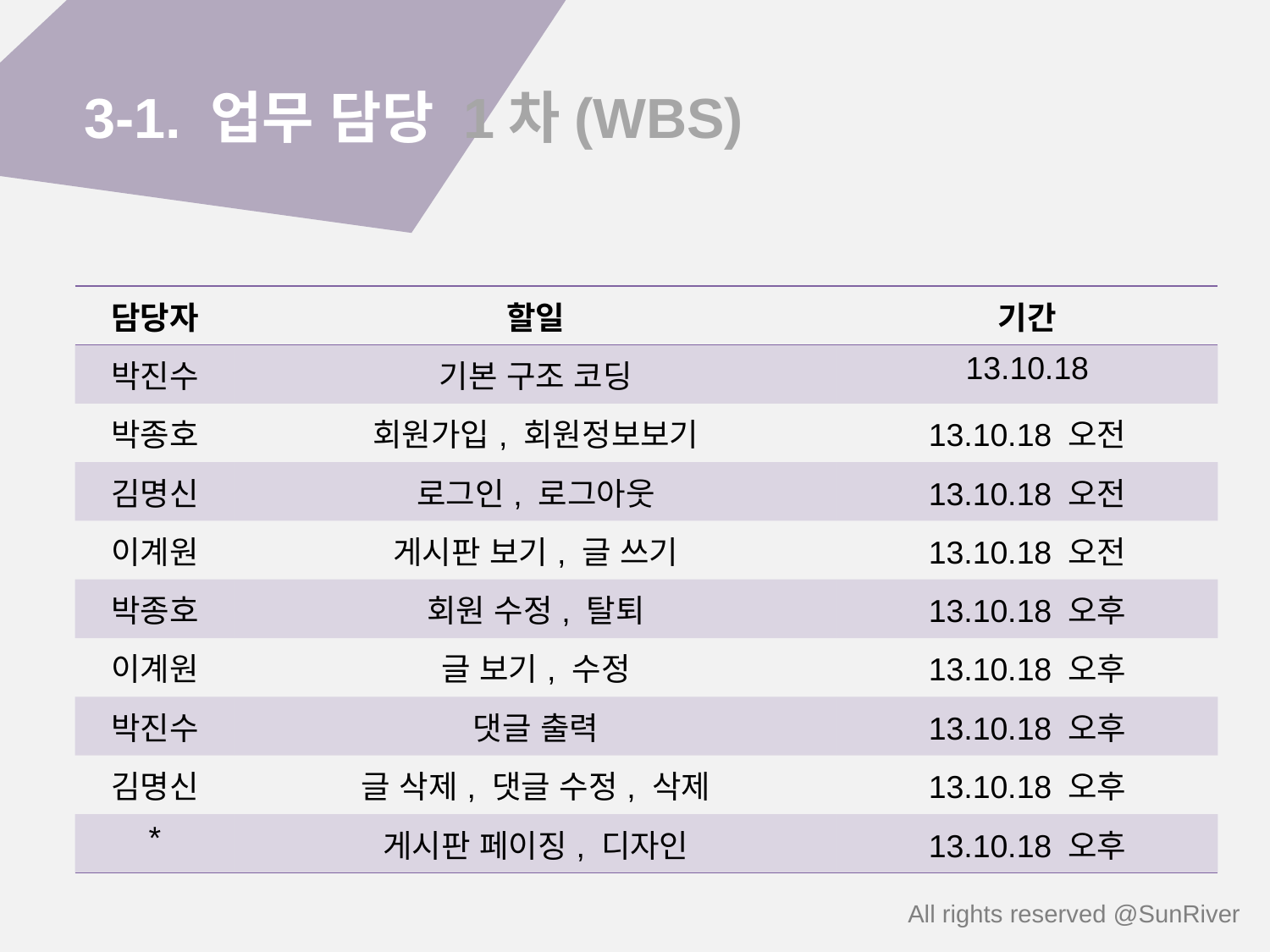

3-1. 업무 담당 1차(WBS)
| 담당자 | 할일 | 기간 |
| --- | --- | --- |
| 박진수 | 기본 구조 코딩 | 13.10.18 |
| 박종호 | 회원가입, 회원정보보기 | 13.10.18 오전 |
| 김명신 | 로그인, 로그아웃 | 13.10.18 오전 |
| 이계원 | 게시판 보기, 글 쓰기 | 13.10.18 오전 |
| 박종호 | 회원 수정, 탈퇴 | 13.10.18 오후 |
| 이계원 | 글 보기, 수정 | 13.10.18 오후 |
| 박진수 | 댓글 출력 | 13.10.18 오후 |
| 김명신 | 글 삭제, 댓글 수정, 삭제 | 13.10.18 오후 |
| \* | 게시판 페이징, 디자인 | 13.10.18 오후 |